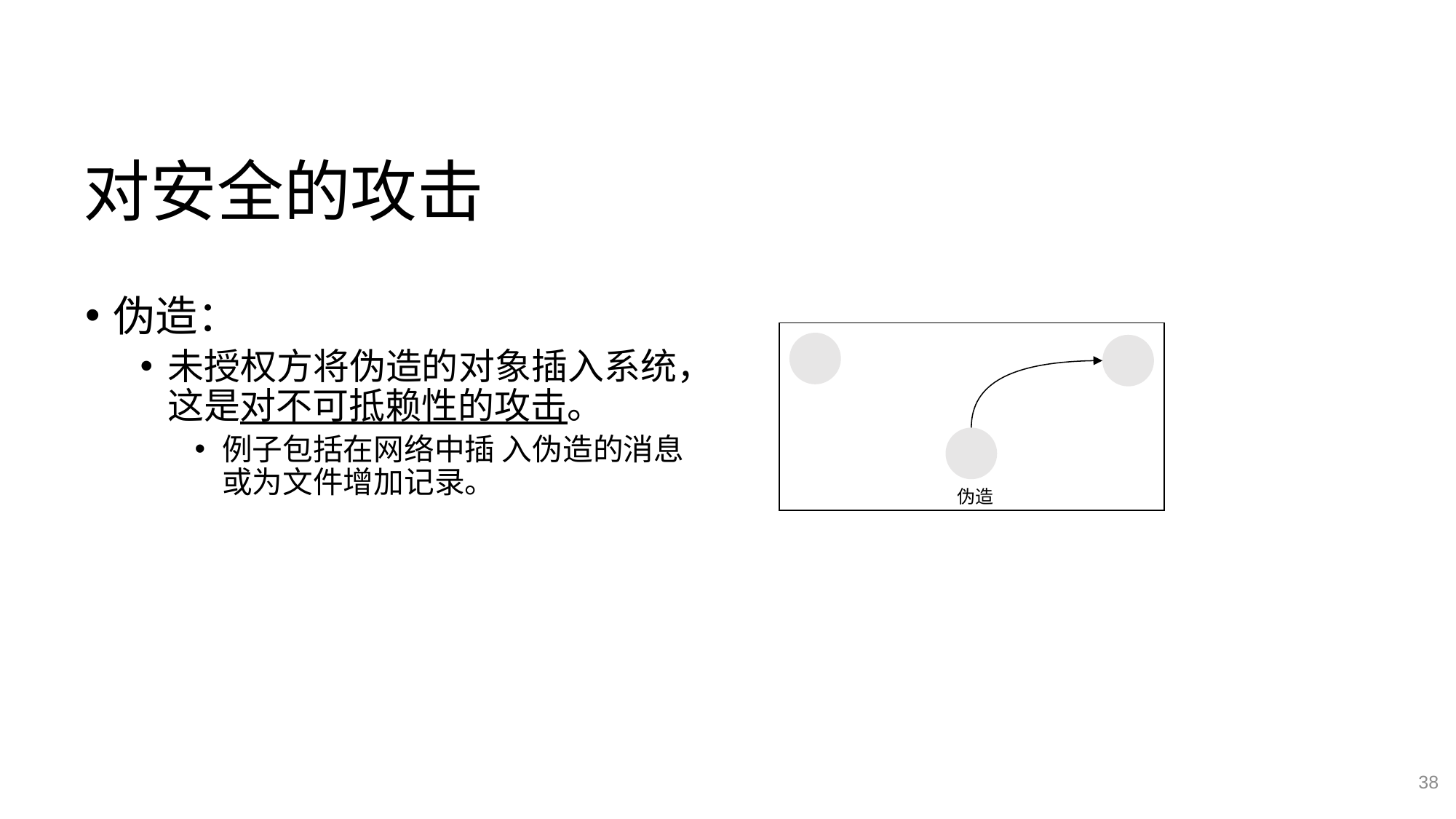

# 对安全的攻击
伪造：
未授权方将伪造的对象插入系统，这是对不可抵赖性的攻击。
例子包括在网络中插 入伪造的消息或为文件增加记录。

伪造
38